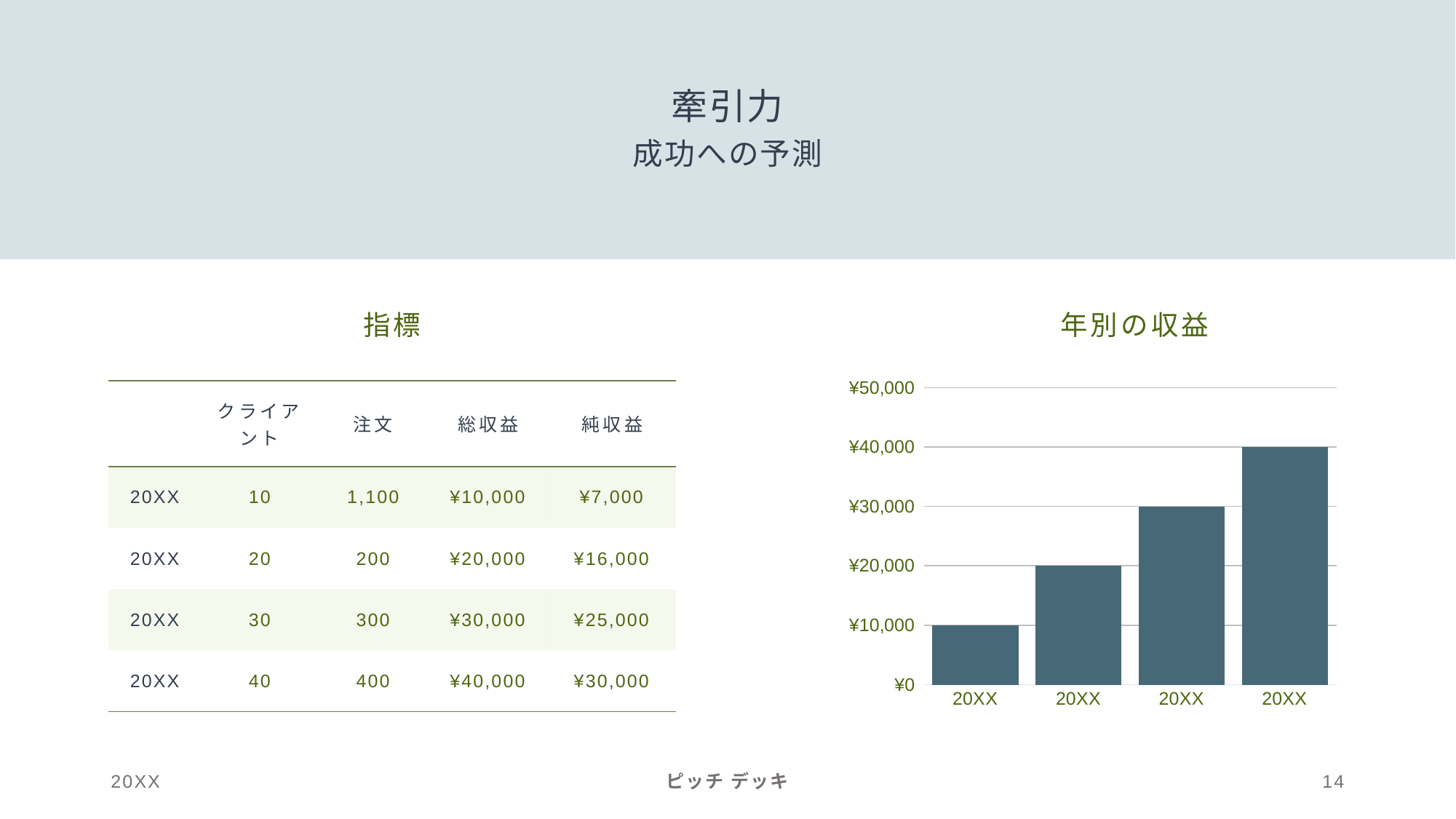

# 牽引力
成功への予測
指標
年別の収益

### Chart

| Category | データ系列 1 |
|---|---|
| 20XX | 10000.0 |
| 20XX | 20000.0 |
| 20XX | 30000.0 |
| 20XX | 40000.0 |
|  | クライアント | 注文 | 総収益 | 純収益 |
| --- | --- | --- | --- | --- |
| 20XX​ | 10​ | 1,100​ | ¥10,000​ | ¥7,000​ |
| 20XX​ | 20​ | 200​ | ¥20,000​ | ¥16,000​ |
| 20XX​ | 30​ | 300​ | ¥30,000​ | ¥25,000​ |
| 20XX​ | 40​ | 400​ | ¥40,000​ | ¥30,000​ |
20XX
ピッチ デッキ
14